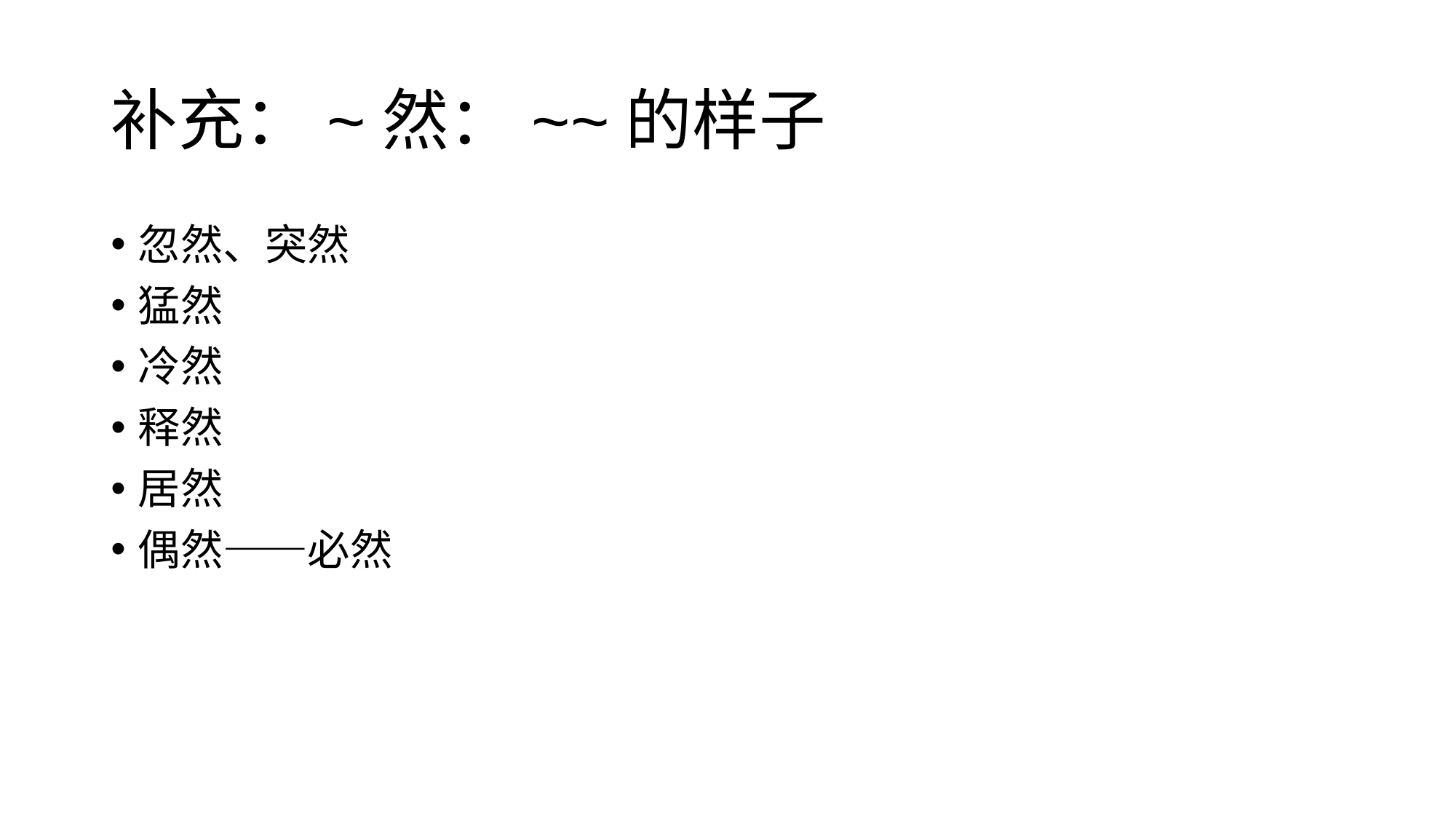

# 补充：~然：~~的样子
忽然、突然
猛然
冷然
释然
居然
偶然——必然